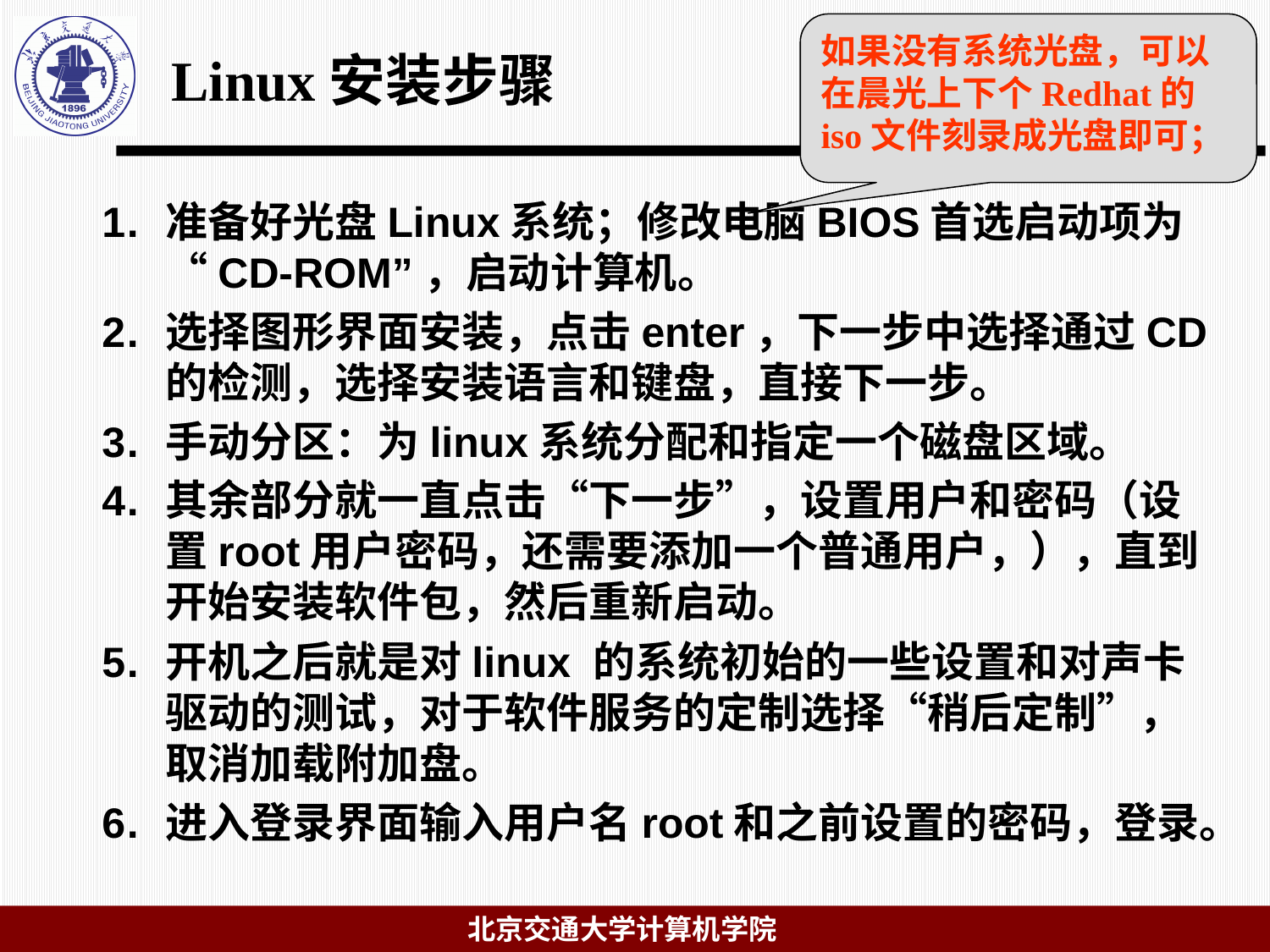

如果没有系统光盘，可以在晨光上下个Redhat的iso文件刻录成光盘即可；
# Linux安装步骤
准备好光盘Linux系统；修改电脑BIOS首选启动项为“CD-ROM”，启动计算机。
选择图形界面安装，点击enter，下一步中选择通过CD的检测，选择安装语言和键盘，直接下一步。
手动分区：为linux系统分配和指定一个磁盘区域。
其余部分就一直点击“下一步”，设置用户和密码（设置root用户密码，还需要添加一个普通用户，），直到开始安装软件包，然后重新启动。
开机之后就是对linux 的系统初始的一些设置和对声卡驱动的测试，对于软件服务的定制选择“稍后定制”，取消加载附加盘。
进入登录界面输入用户名root和之前设置的密码，登录。